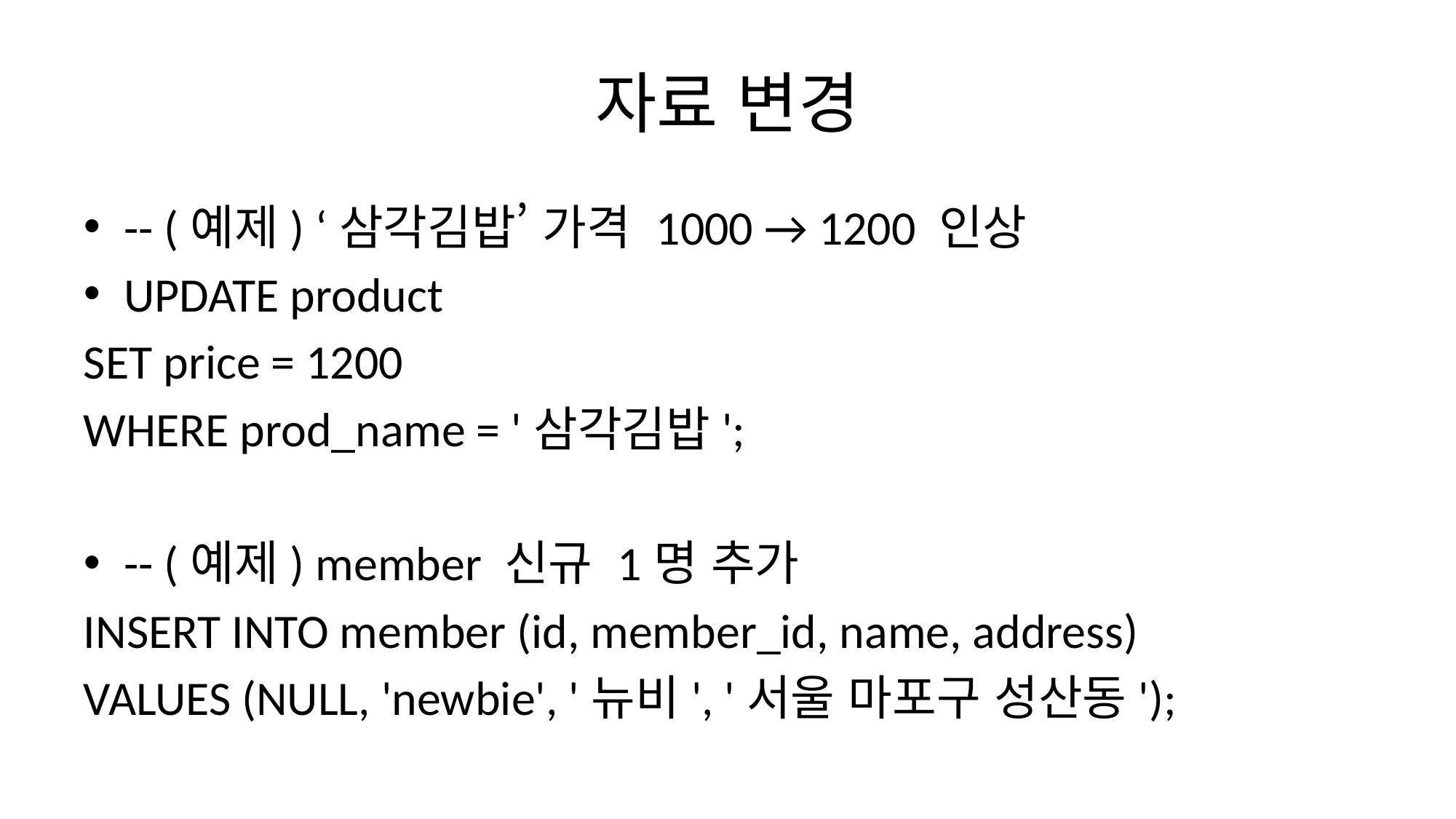

# 자료 변경
-- (예제) ‘삼각김밥’ 가격 1000 → 1200 인상
UPDATE product
SET price = 1200
WHERE prod_name = '삼각김밥';

-- (예제) member 신규 1명 추가
INSERT INTO member (id, member_id, name, address)
VALUES (NULL, 'newbie', '뉴비', '서울 마포구 성산동');